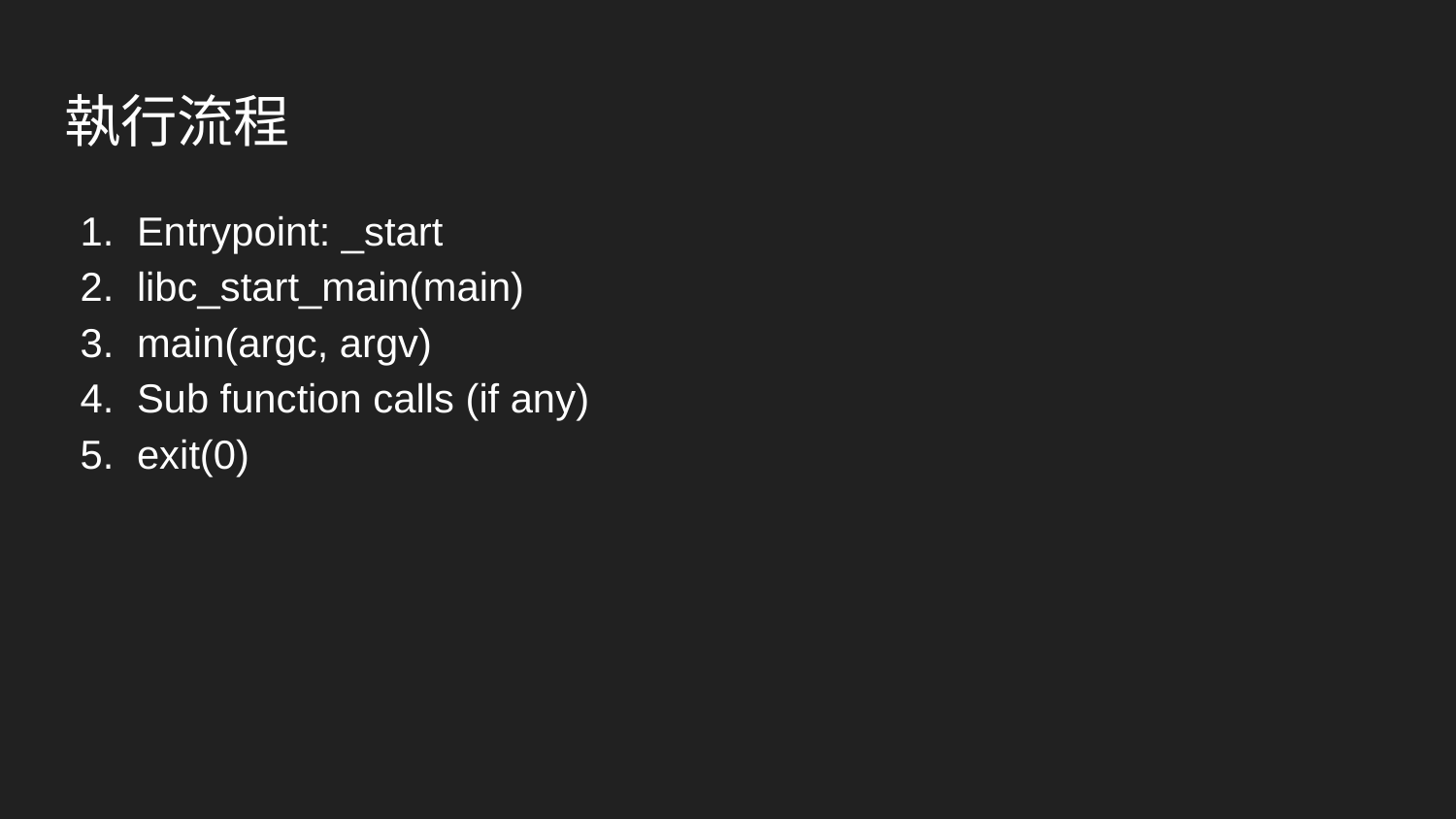

# 執行流程
Entrypoint: _start
libc_start_main(main)
main(argc, argv)
Sub function calls (if any)
exit(0)